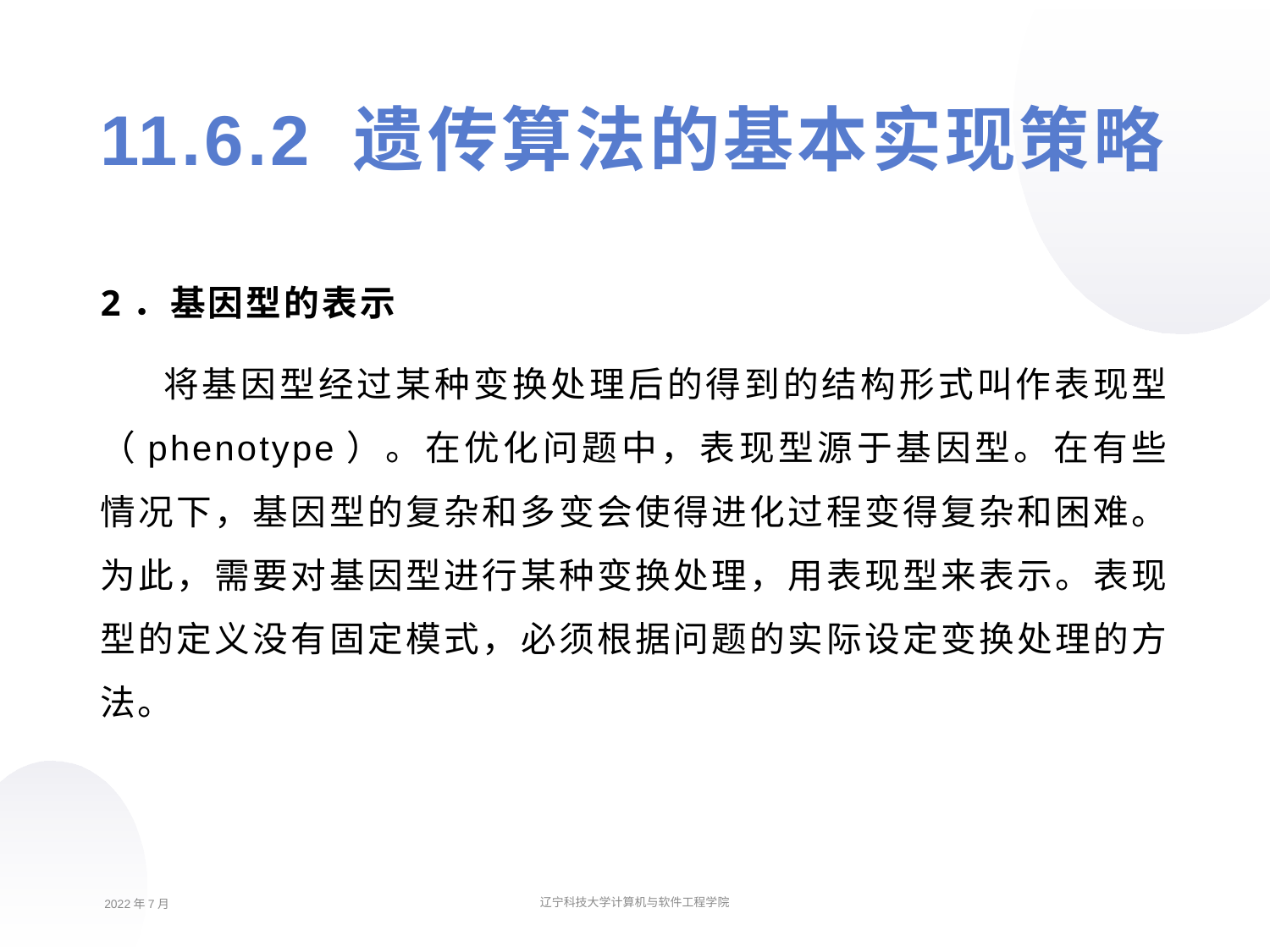

11.6.2 遗传算法的基本实现策略
2．基因型的表示
将基因型经过某种变换处理后的得到的结构形式叫作表现型（phenotype）。在优化问题中，表现型源于基因型。在有些情况下，基因型的复杂和多变会使得进化过程变得复杂和困难。为此，需要对基因型进行某种变换处理，用表现型来表示。表现型的定义没有固定模式，必须根据问题的实际设定变换处理的方法。

2022年7月
辽宁科技大学计算机与软件工程学院
168